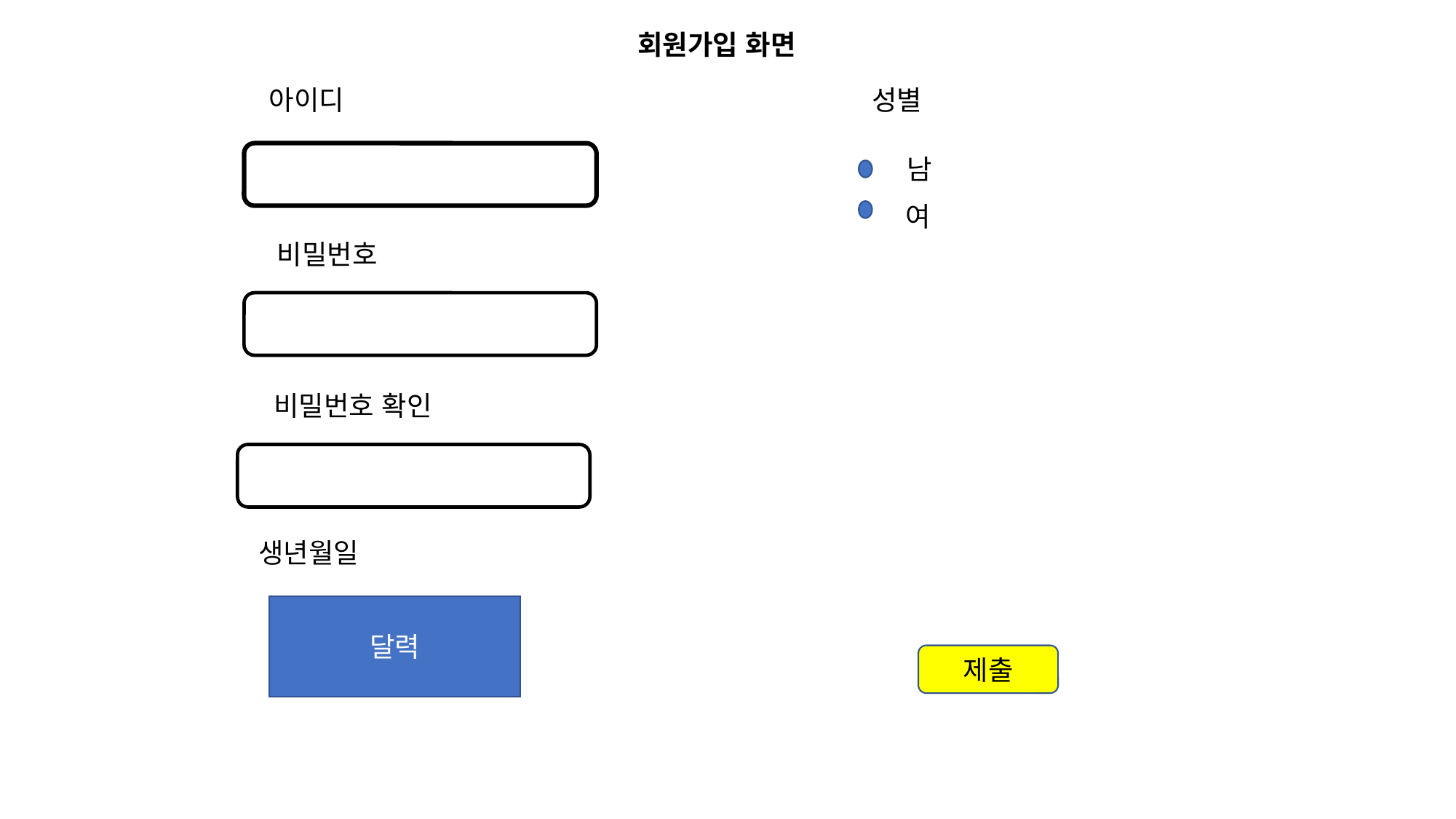

회원가입 화면
아이디
성별

남

여

비밀번호

비밀번호 확인

생년월일
달력
제출